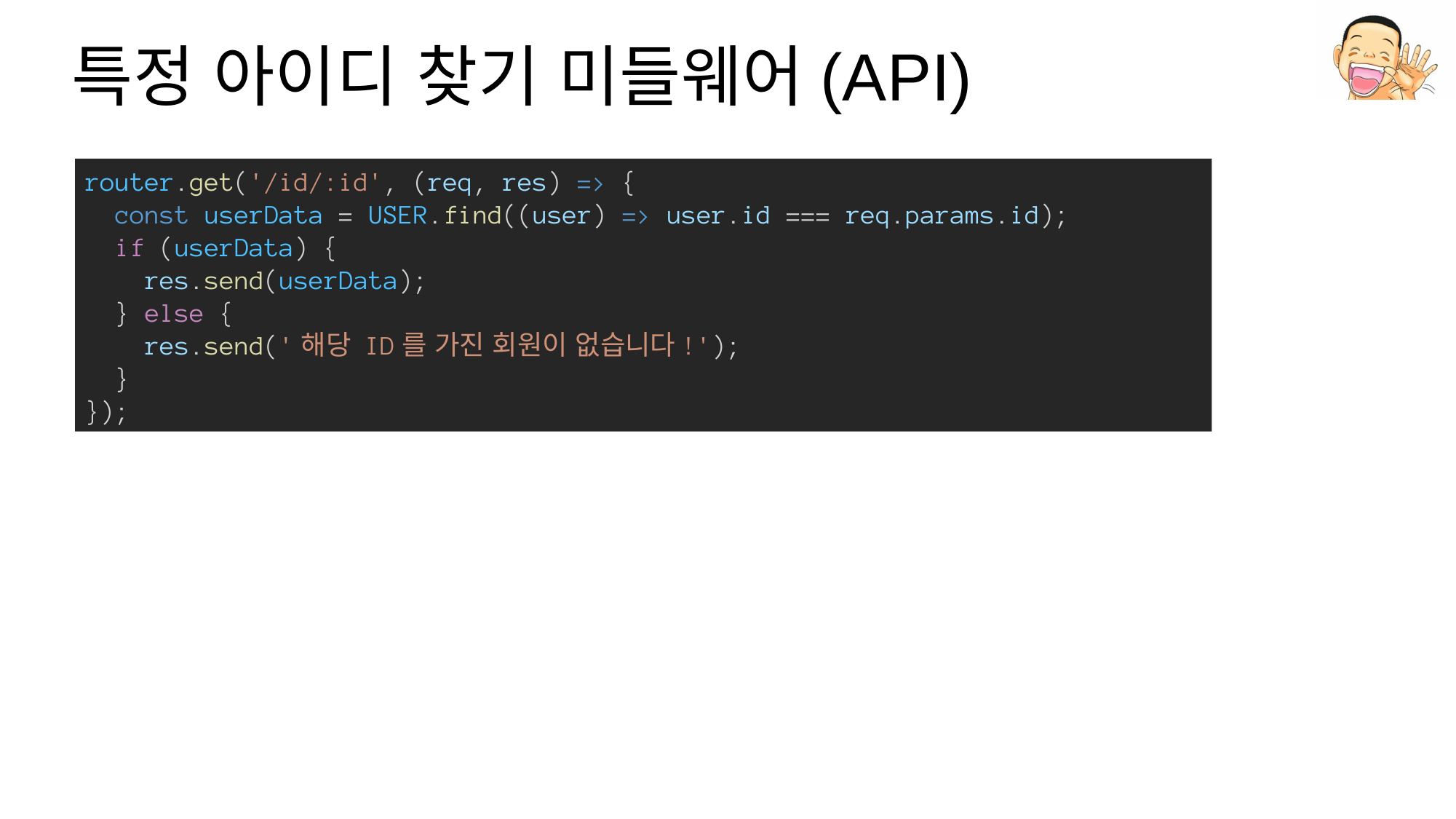

# 특정 아이디 찾기 미들웨어(API)
router.get('/id/:id', (req, res) => {
  const userData = USER.find((user) => user.id === req.params.id);
  if (userData) {
    res.send(userData);
  } else {
    res.send('해당 ID를 가진 회원이 없습니다!');
  }
});